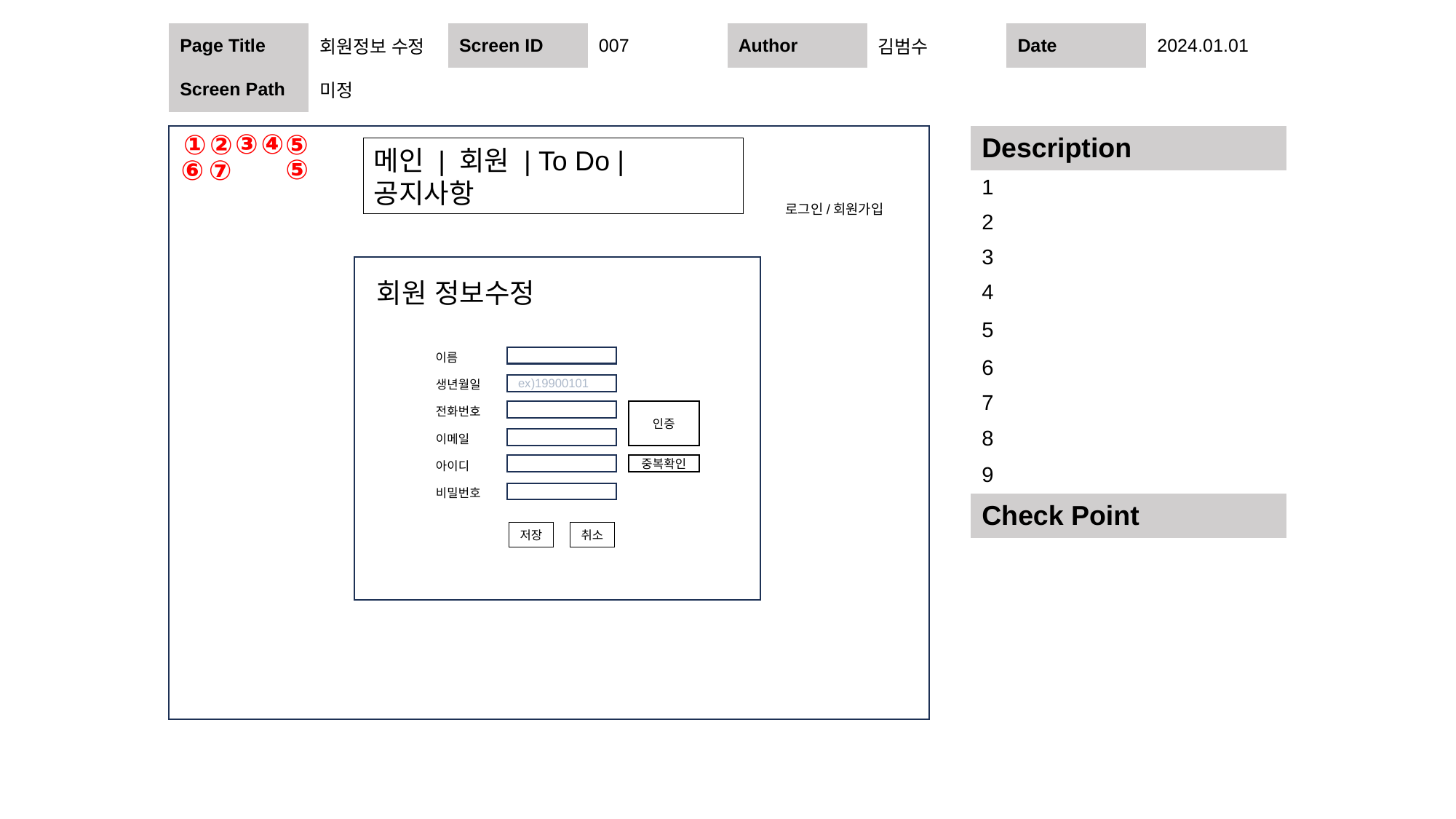

| Page Title | 회원정보 수정 | Screen ID | 007 | Author | 김범수 | Date | 2024.01.01 |
| --- | --- | --- | --- | --- | --- | --- | --- |
| Screen Path | 미정 |  |  |  |  |  |  |
③
④
①
②
⑤

| Description |  |
| --- | --- |
| 1 |  |
| 2 |  |
| 3 |  |
| 4 |  |
| 5 |  |
| 6 |  |
| 7 |  |
| 8 |  |
| 9 |  |
| Check Point |  |
|  |  |
메인 | 회원 | To Do | 공지사항
⑤
⑦
⑥
로그인/회원가입

회원 정보수정
이름

생년월일
ex)19900101
전화번호
인증

이메일

아이디

중복확인
비밀번호

저장
취소